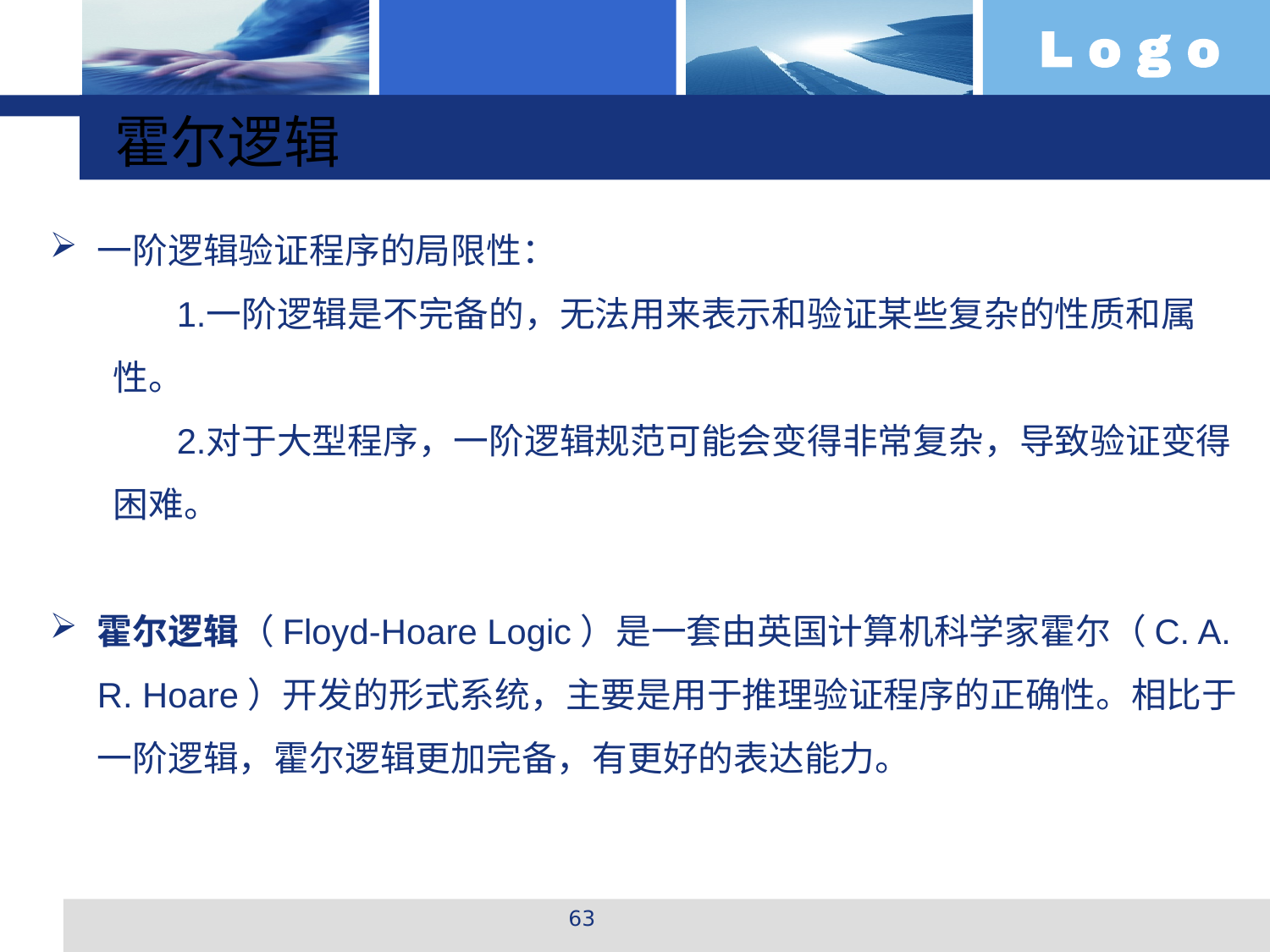

霍尔逻辑
一阶逻辑验证程序的局限性：
一阶逻辑是不完备的，无法用来表示和验证某些复杂的性质和属性。
对于大型程序，一阶逻辑规范可能会变得非常复杂，导致验证变得困难。

霍尔逻辑（Floyd-Hoare Logic）是一套由英国计算机科学家霍尔（C. A. R. Hoare）开发的形式系统，主要是用于推理验证程序的正确性。相比于一阶逻辑，霍尔逻辑更加完备，有更好的表达能力。
63